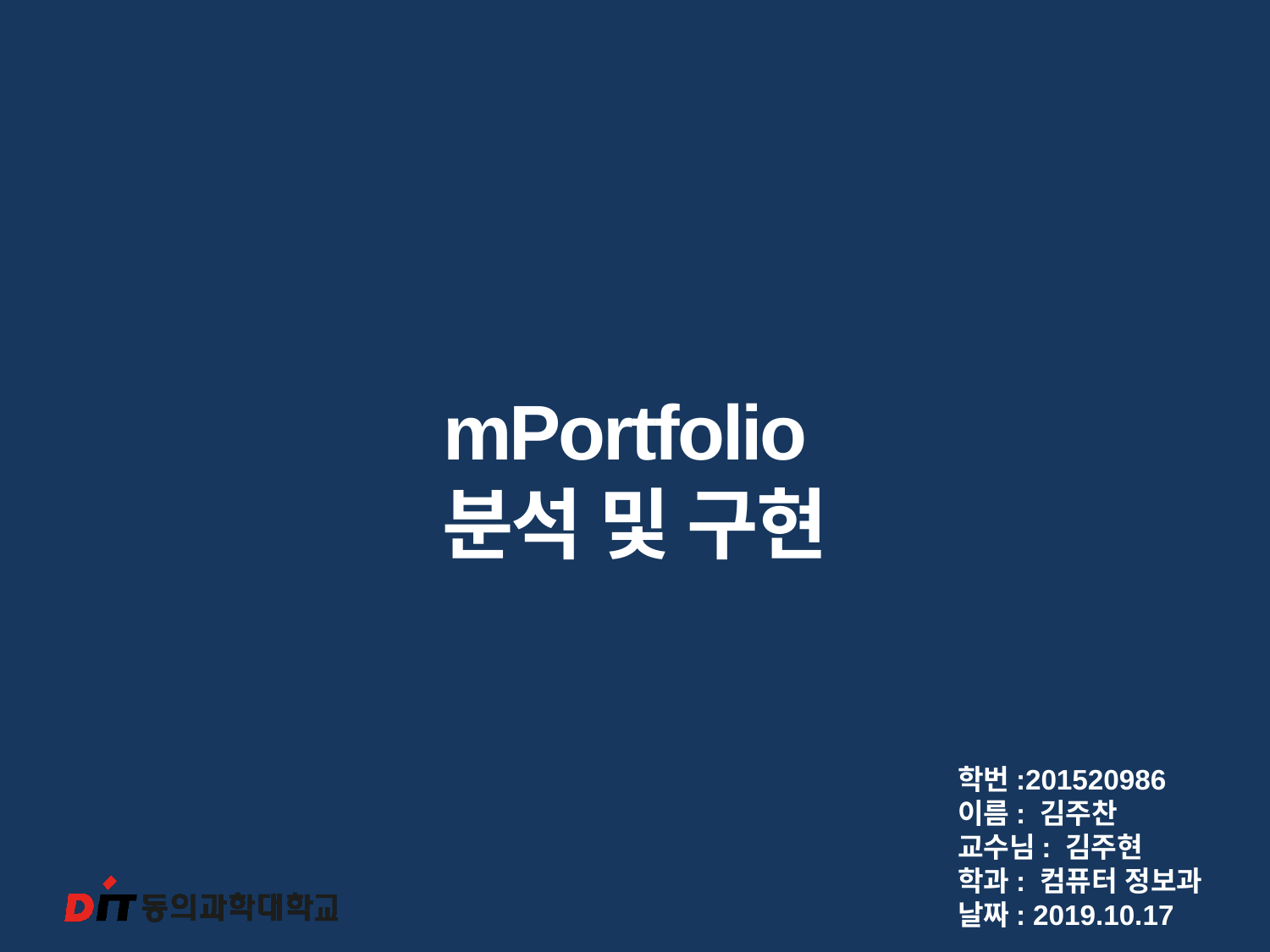

mPortfolio
분석 및 구현
학번:201520986
이름: 김주찬
교수님: 김주현
학과: 컴퓨터 정보과
날짜: 2019.10.17